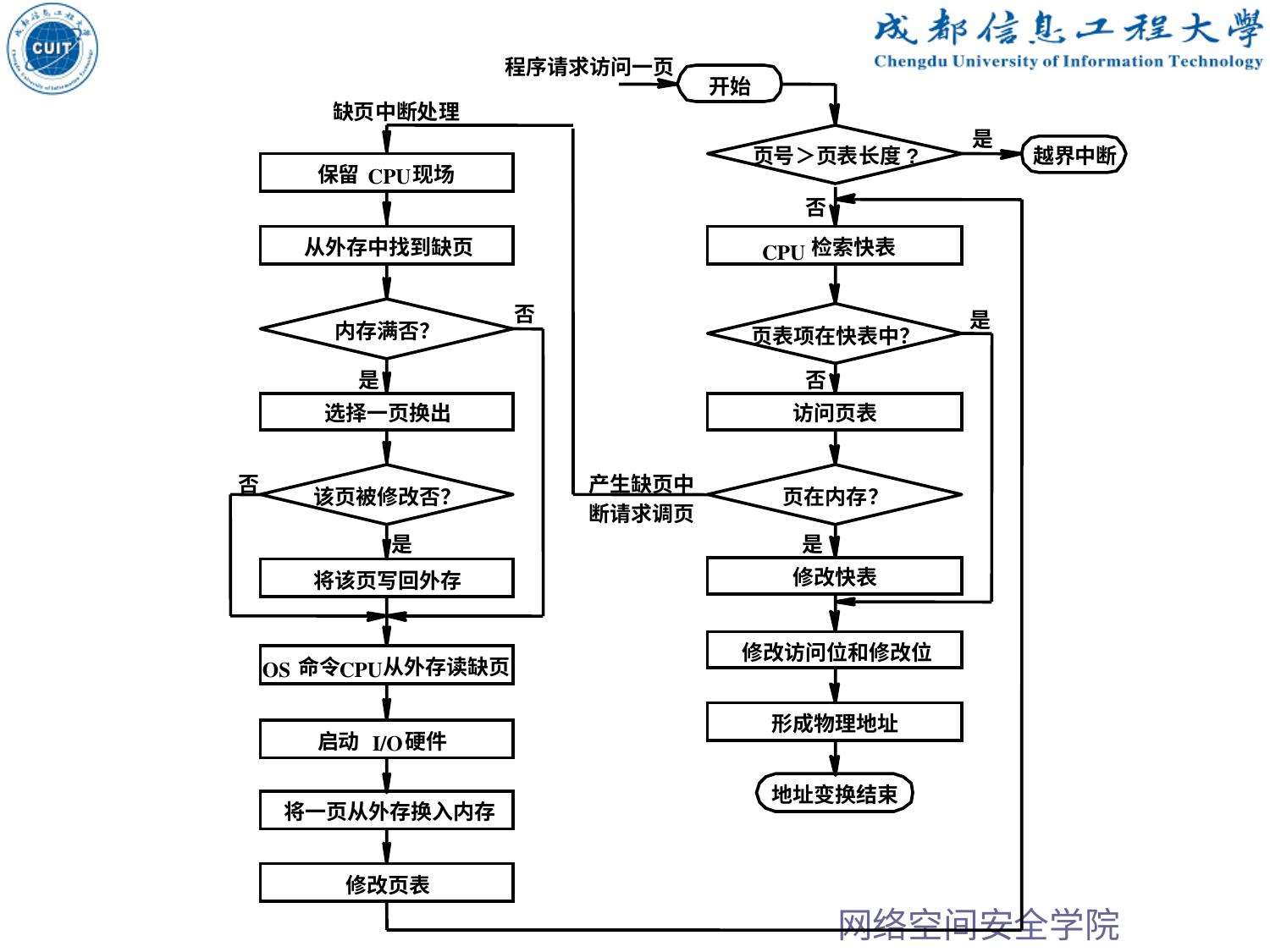

程序请求访问一页

开始

缺页中断处理

是

页号＞页表长度?
越界中断

保留
现场
CPU

否

从外存中找到缺页
检索快表
CPU

否

是
内存满否？
页表项在快表中？

是
否

选择一页换出
访问页表

否
产生缺页中
该页被修改否？
页在内存？

断请求调页

是
是

修改快表
将该页写回外存

修改访问位和修改位

命令
从外存读缺页
OS
CPU

形成物理地址

启动
硬件
I/O

地址变换结束

将一页从外存换入内存

修改页表